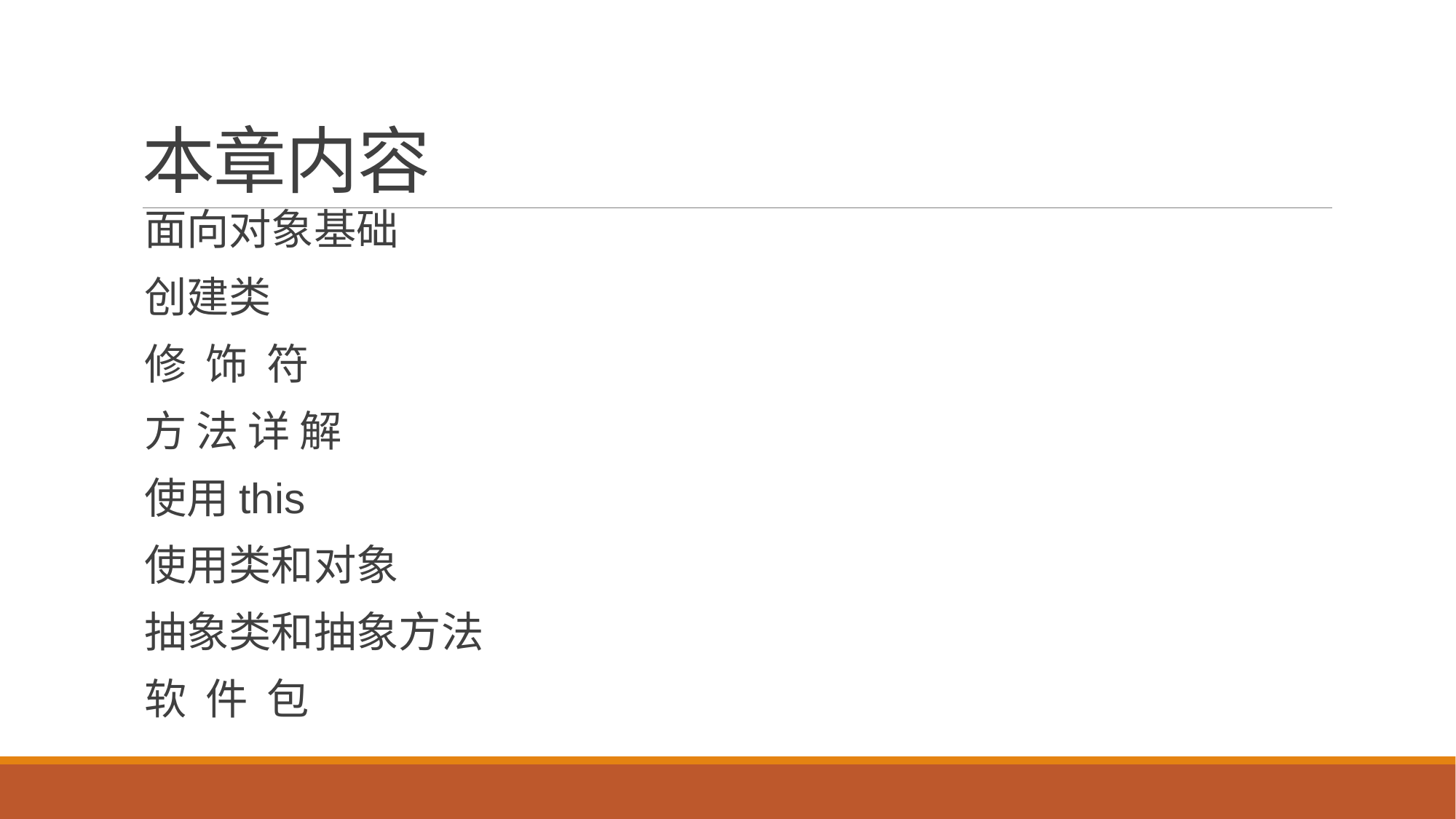

# 本章内容
面向对象基础
创建类
修  饰  符
方 法 详 解
使用this
使用类和对象
抽象类和抽象方法
软  件  包